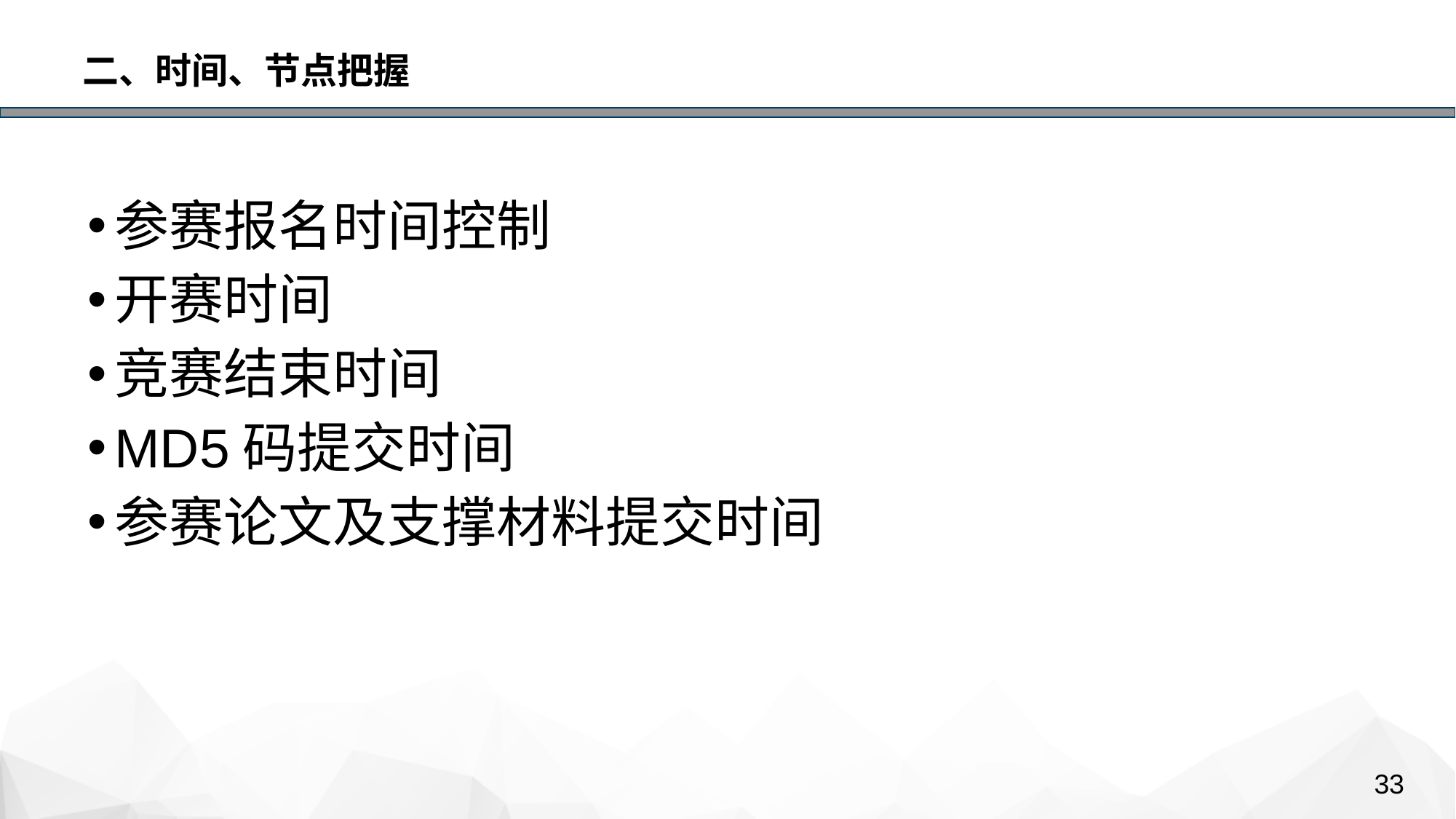

# 二、时间、节点把握

参赛报名时间控制
开赛时间
竞赛结束时间
MD5码提交时间
参赛论文及支撑材料提交时间
33